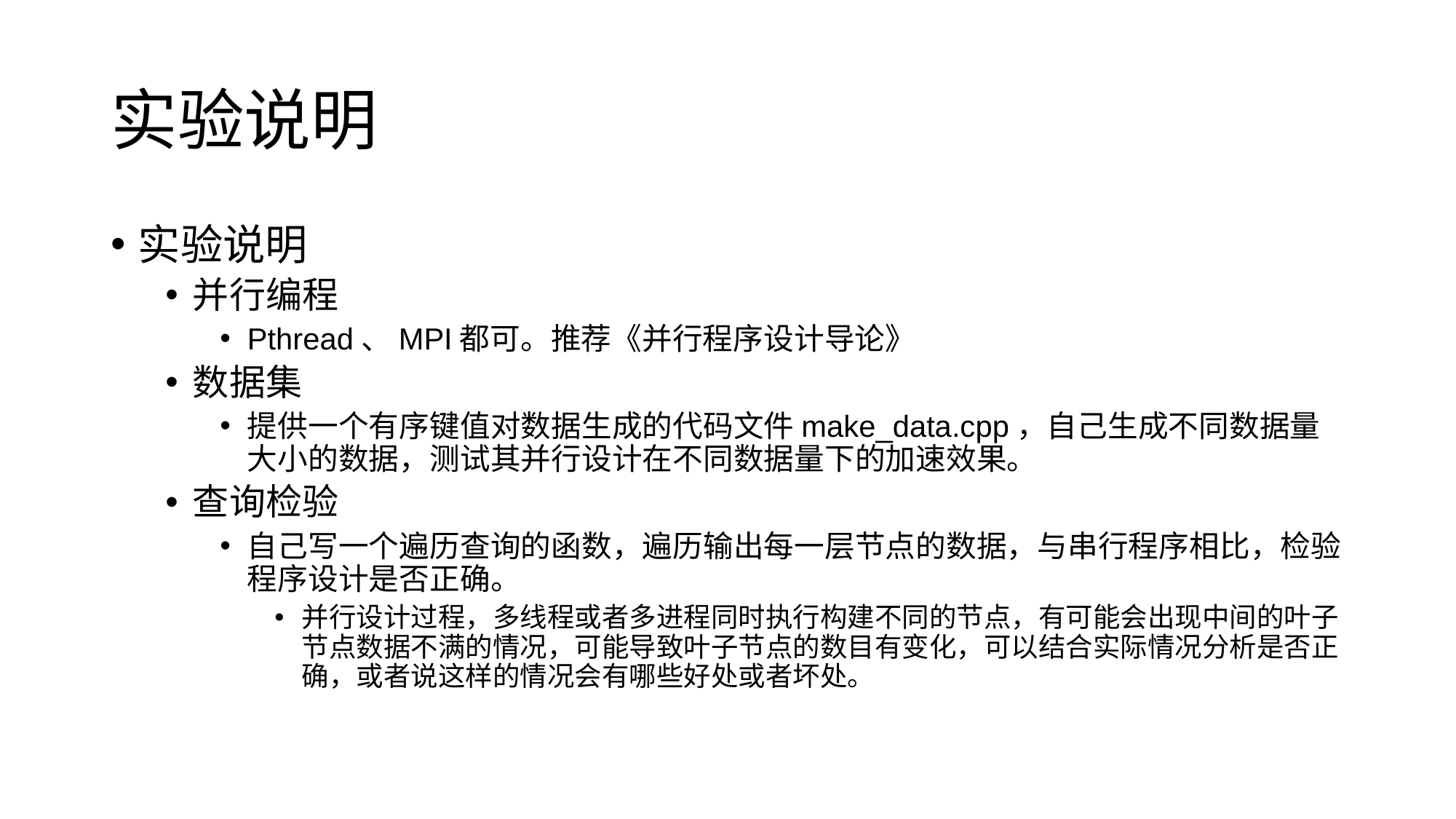

# 实验说明
实验说明
并行编程
Pthread、MPI都可。推荐《并行程序设计导论》
数据集
提供一个有序键值对数据生成的代码文件make_data.cpp，自己生成不同数据量大小的数据，测试其并行设计在不同数据量下的加速效果。
查询检验
自己写一个遍历查询的函数，遍历输出每一层节点的数据，与串行程序相比，检验程序设计是否正确。
并行设计过程，多线程或者多进程同时执行构建不同的节点，有可能会出现中间的叶子节点数据不满的情况，可能导致叶子节点的数目有变化，可以结合实际情况分析是否正确，或者说这样的情况会有哪些好处或者坏处。